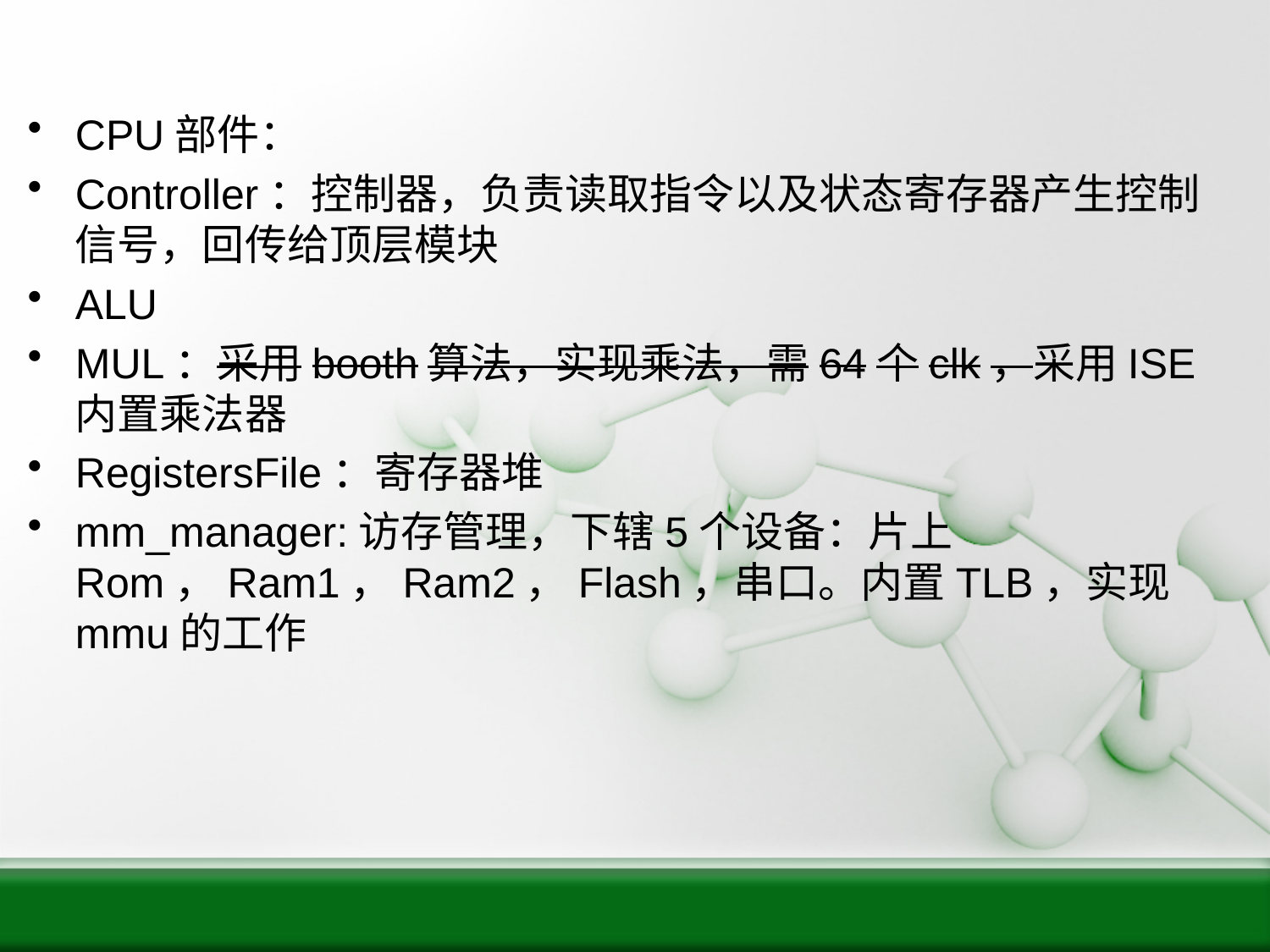

#
CPU部件：
Controller：控制器，负责读取指令以及状态寄存器产生控制信号，回传给顶层模块
ALU
MUL：采用booth算法，实现乘法，需64个clk，采用ISE内置乘法器
RegistersFile：寄存器堆
mm_manager:访存管理，下辖5个设备：片上Rom，Ram1，Ram2，Flash，串口。内置TLB，实现mmu的工作